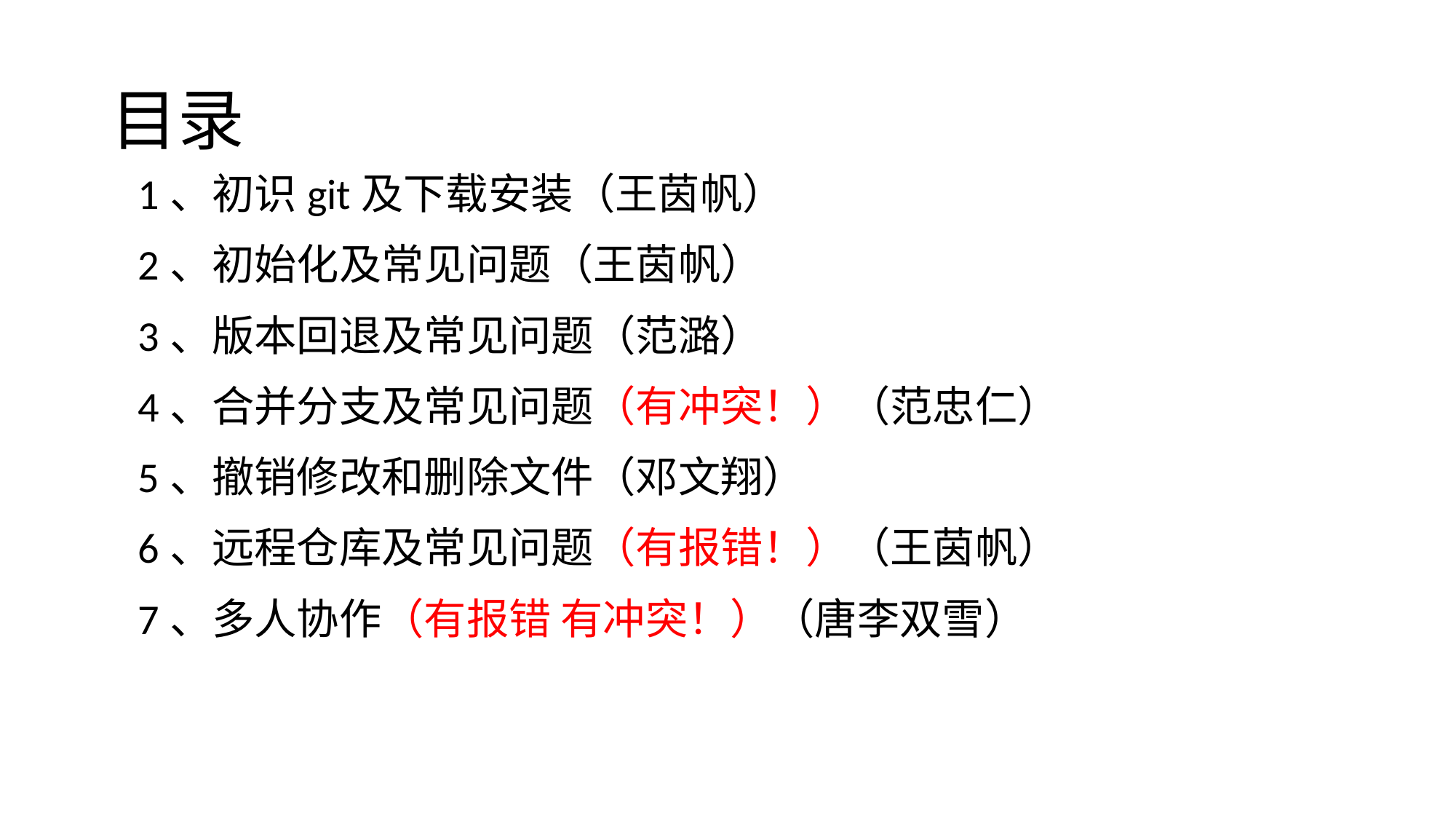

# 目录
1、初识git及下载安装（王茵帆）
2、初始化及常见问题（王茵帆）
3、版本回退及常见问题（范潞）
4、合并分支及常见问题（有冲突！）（范忠仁）
5、撤销修改和删除文件（邓文翔）
6、远程仓库及常见问题（有报错！）（王茵帆）
7、多人协作（有报错 有冲突！）（唐李双雪）